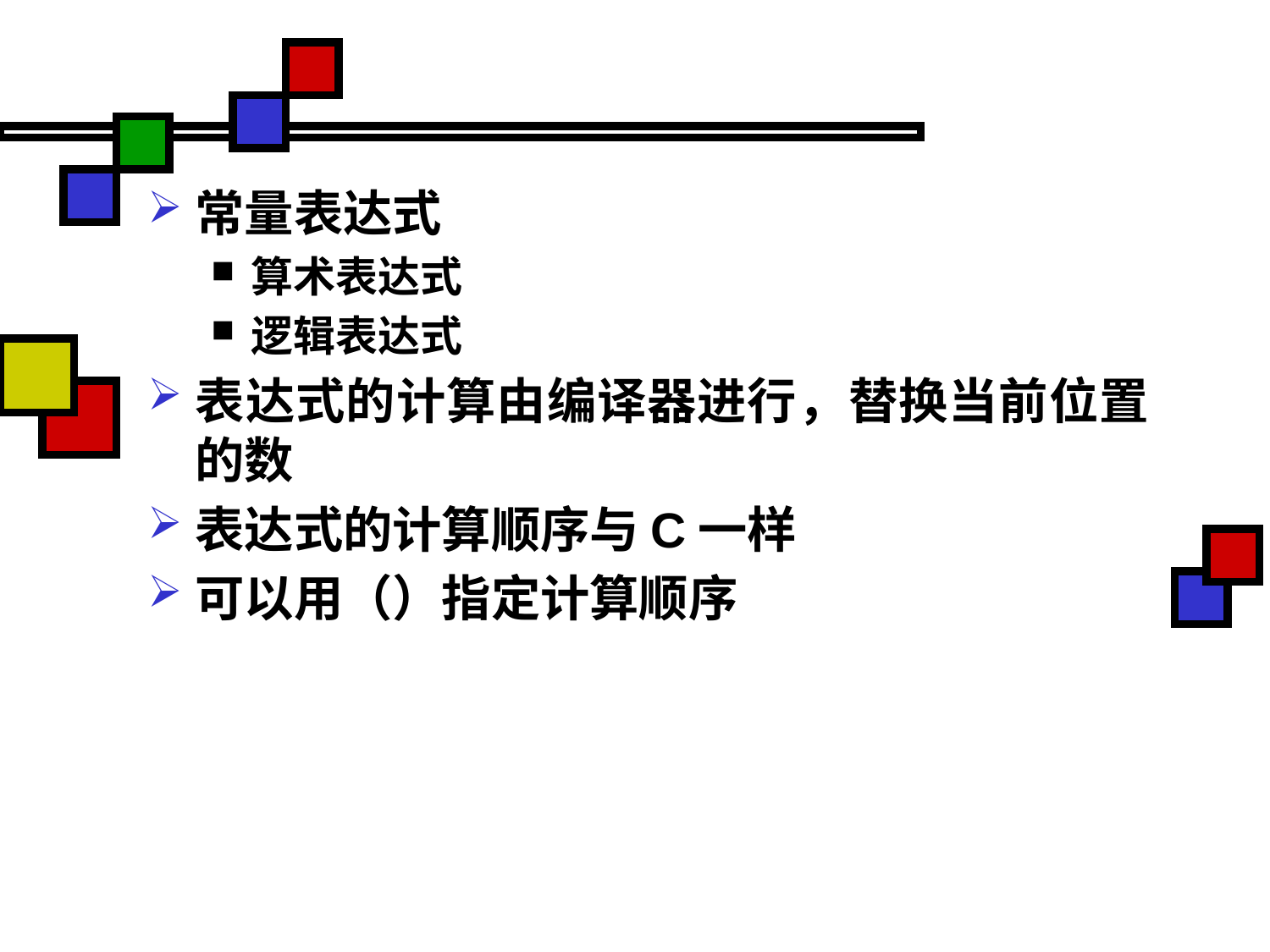

#
常量表达式
算术表达式
逻辑表达式
表达式的计算由编译器进行，替换当前位置的数
表达式的计算顺序与C一样
可以用（）指定计算顺序